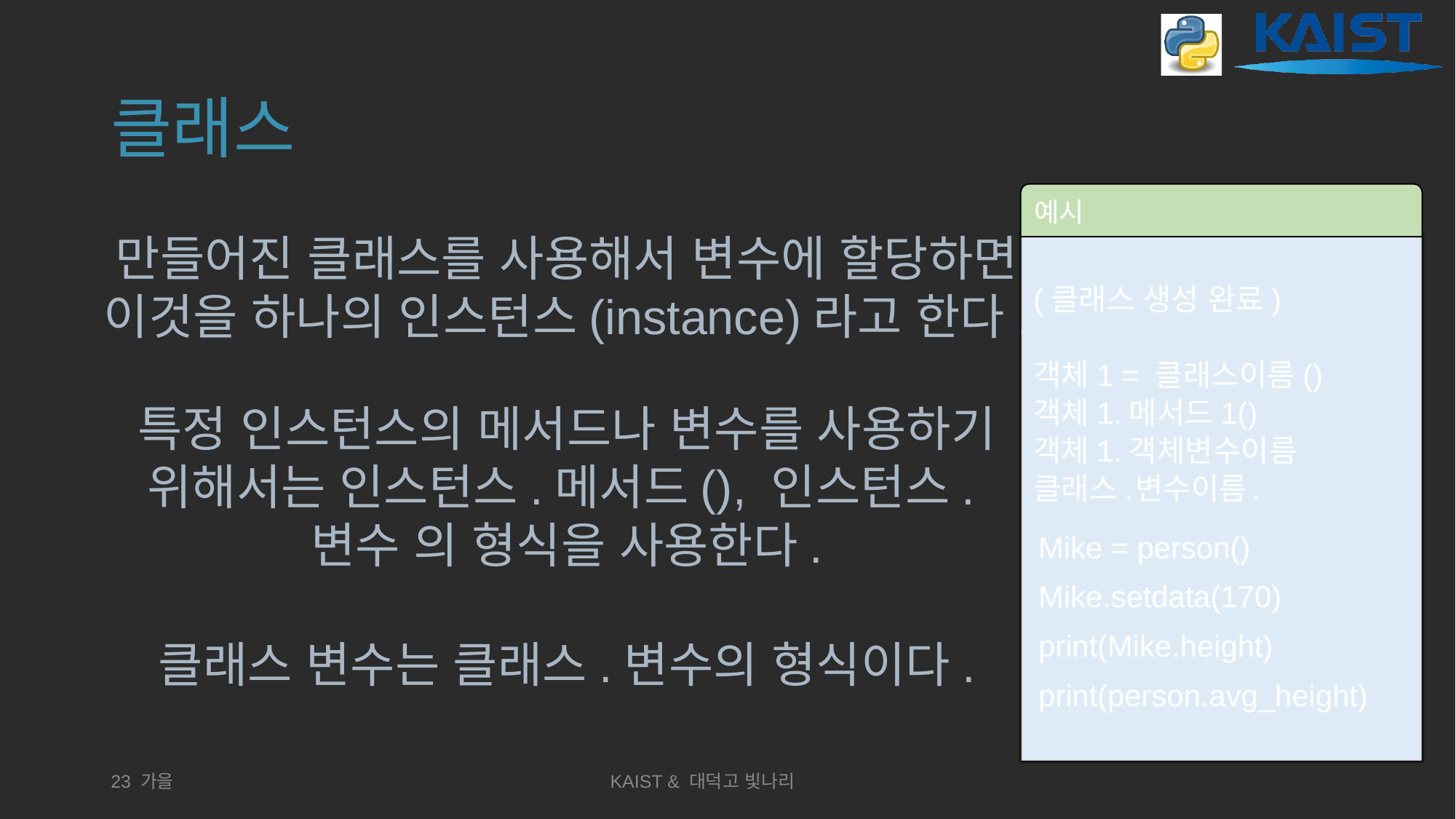

# 클래스

만들어진 클래스를 사용해서 변수에 할당하면 이것을 하나의 인스턴스(instance)라고 한다.

특정 인스턴스의 메서드나 변수를 사용하기 위해서는 인스턴스.메서드(), 인스턴스.변수 의 형식을 사용한다.

클래스 변수는 클래스.변수의 형식이다.

예시

(클래스 생성 완료)

객체1 = 클래스이름()
객체1.메서드1()
객체1.객체변수이름
클래스.	변수이름	.

Mike = person()
Mike.setdata(170)
print(Mike.height)
print(person.avg_height)
23 가을
KAIST & 대덕고 빛나리